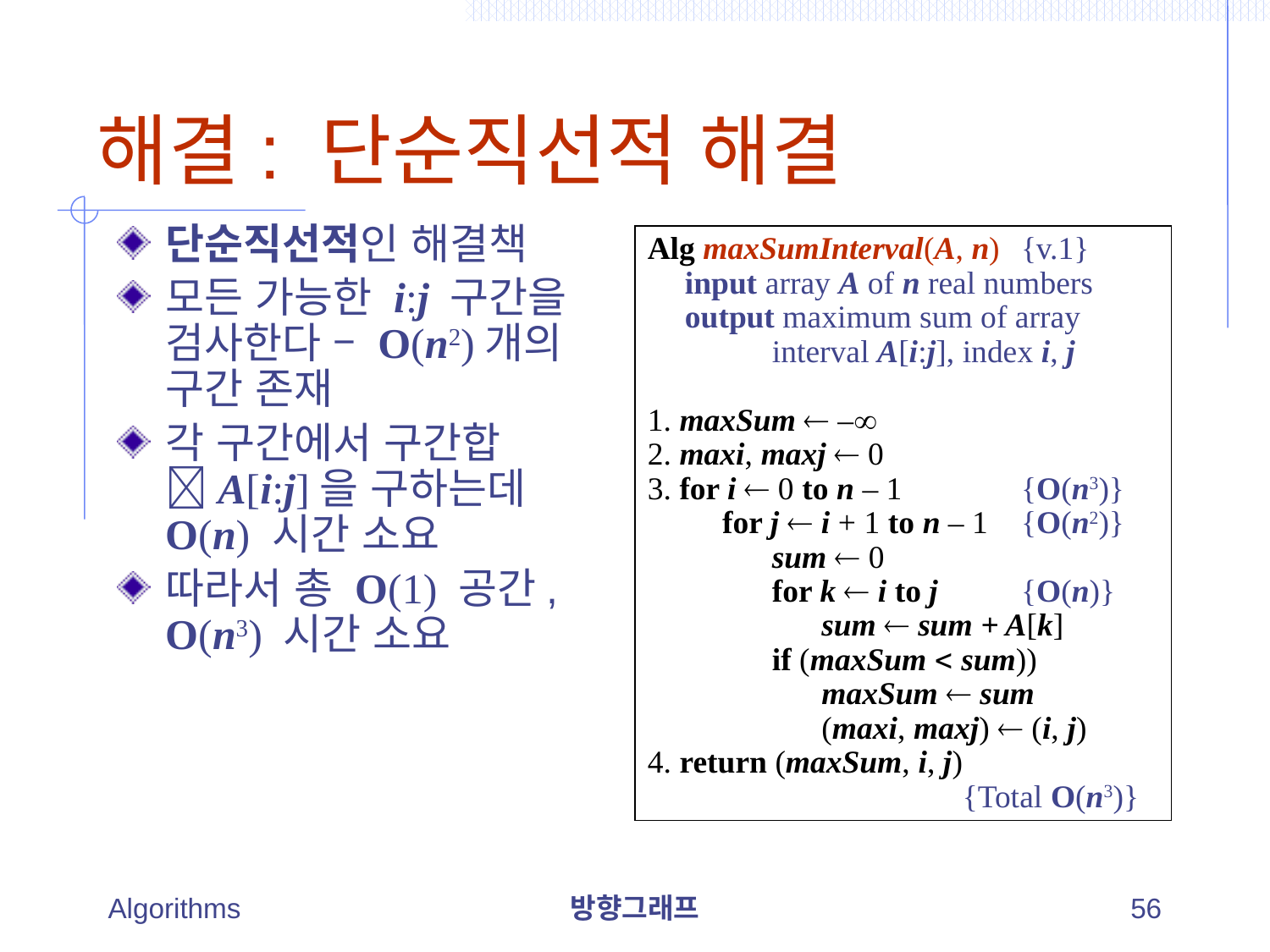

# 해결: 단순직선적 해결
단순직선적인 해결책
모든 가능한 i:j 구간을 검사한다 – O(n2)개의 구간 존재
각 구간에서 구간합 ΣA[i:j]을 구하는데 O(n) 시간 소요
따라서 총 O(1) 공간, O(n3) 시간 소요
Alg maxSumInterval(A, n)	{v.1}
	input array A of n real numbers
	output maximum sum of array 					interval A[i:j], index i, j

1. maxSum ← –∞
2. maxi, maxj ← 0
3. for i ← 0 to n – 1			{O(n3)}
		for j ← i + 1 to n – 1	{O(n2)}
			sum ← 0
			for k ← i to j		{O(n)}
				sum ← sum + A[k]
			if (maxSum < sum))
				maxSum ← sum
				(maxi, maxj) ← (i, j)
4. return (maxSum, i, j)
			{Total O(n3)}
Algorithms
방향그래프
56